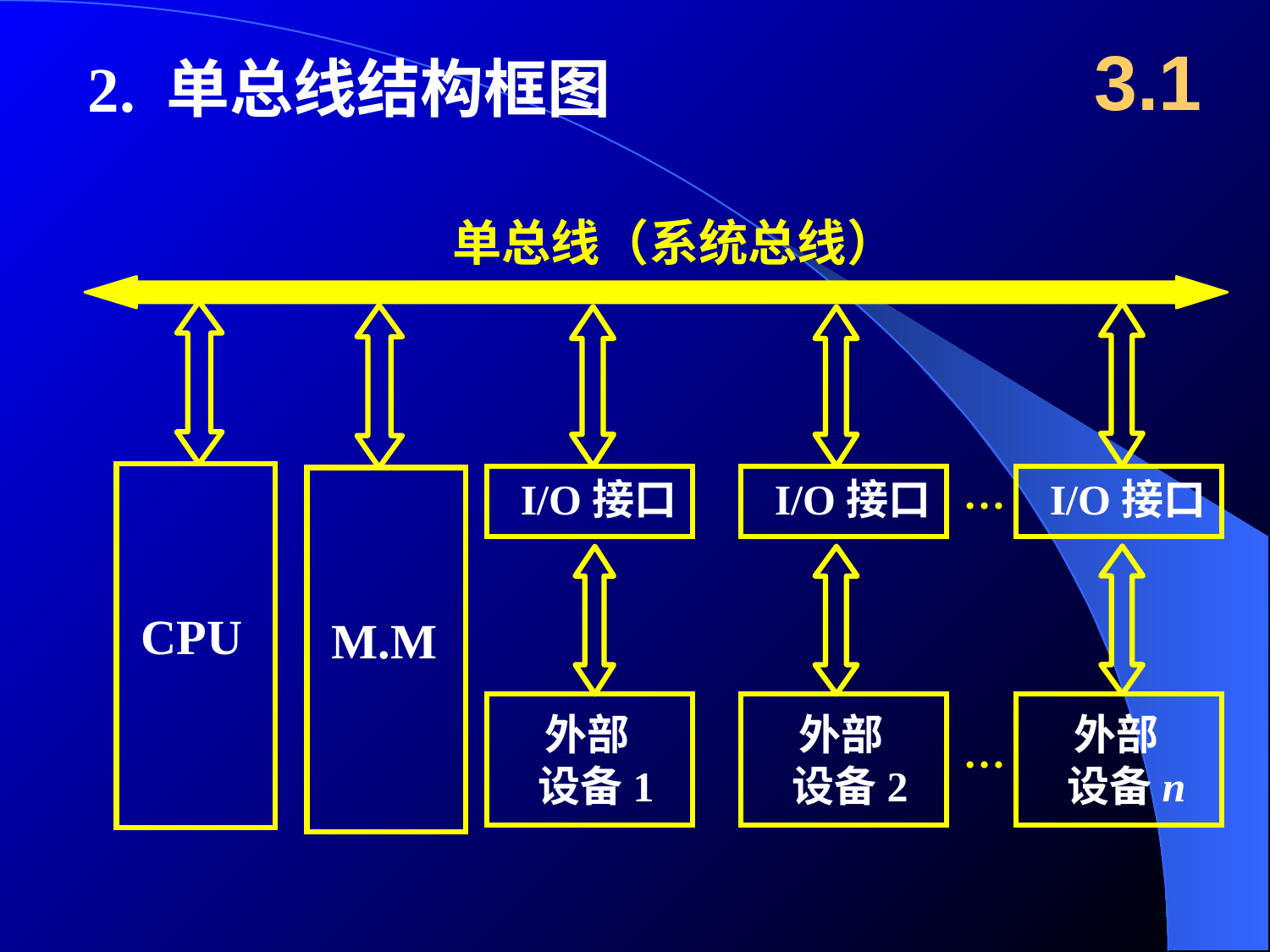

3.1
2. 单总线结构框图
单总线（系统总线）

 CPU

 M.M

  I/O接口
  I/O接口
…
  I/O接口

   外部
   设备1
   外部
   设备2
   外部
   设备n
…